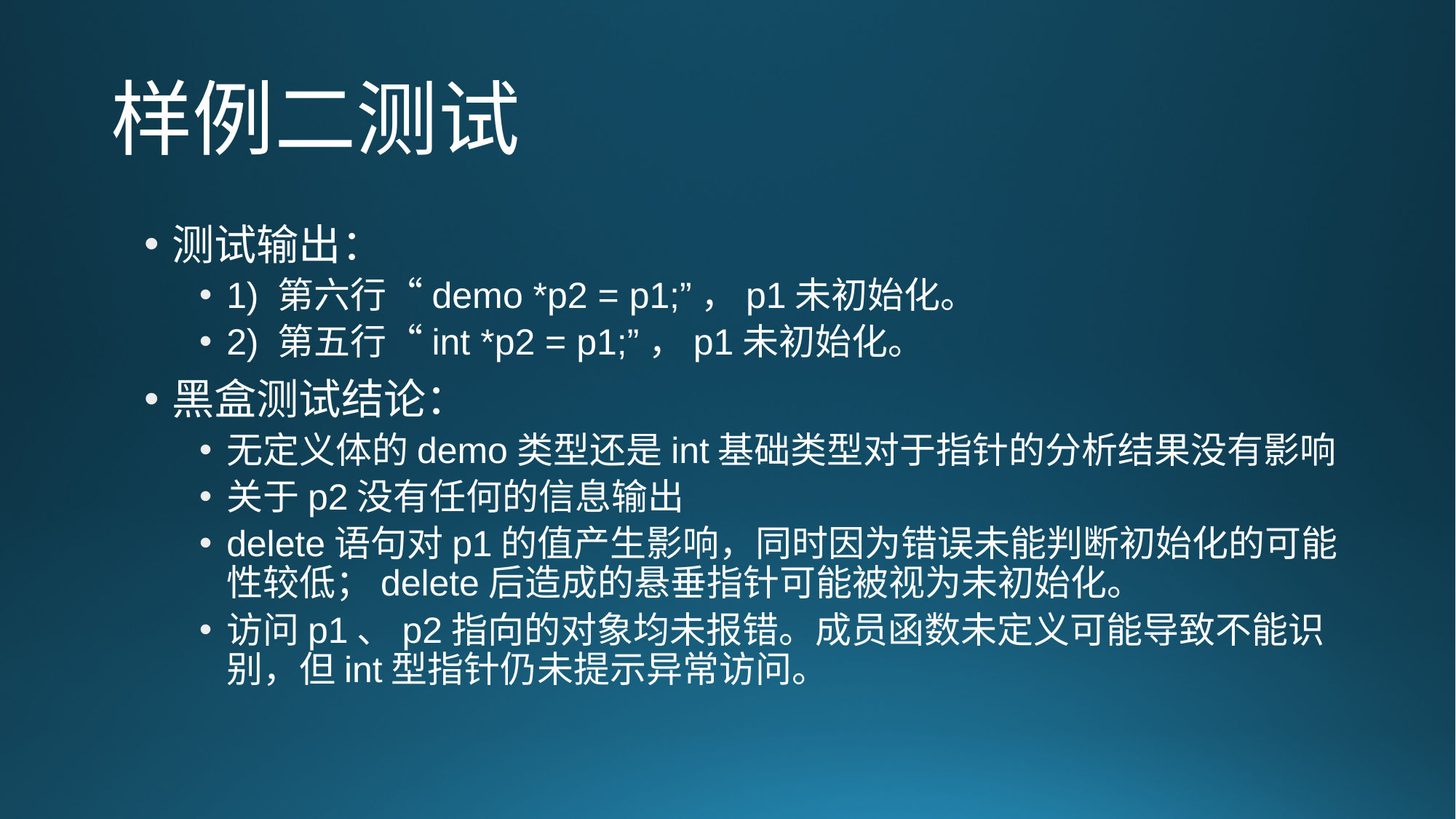

# 样例二测试
测试输出：
1) 第六行“demo *p2 = p1;”，p1未初始化。
2) 第五行“int *p2 = p1;”，p1未初始化。
黑盒测试结论：
无定义体的demo类型还是int基础类型对于指针的分析结果没有影响
关于p2没有任何的信息输出
delete语句对p1的值产生影响，同时因为错误未能判断初始化的可能性较低；delete后造成的悬垂指针可能被视为未初始化。
访问p1、p2指向的对象均未报错。成员函数未定义可能导致不能识别，但int型指针仍未提示异常访问。